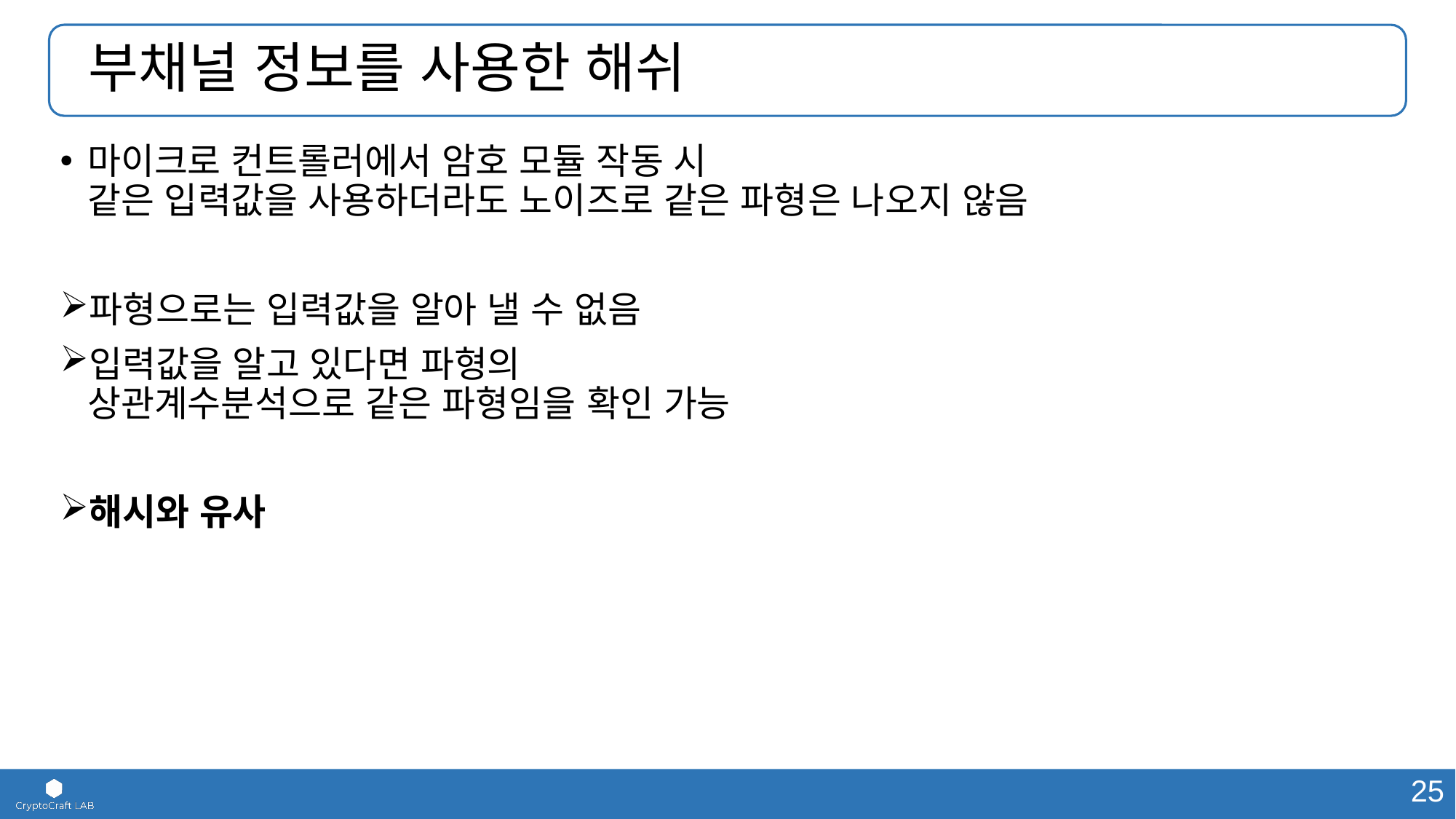

# 부채널 정보를 사용한 해쉬
마이크로 컨트롤러에서 암호 모듈 작동 시
같은 입력값을 사용하더라도 노이즈로 같은 파형은 나오지 않음

파형으로는 입력값을 알아 낼 수 없음
입력값을 알고 있다면 파형의
상관계수분석으로 같은 파형임을 확인 가능

해시와 유사